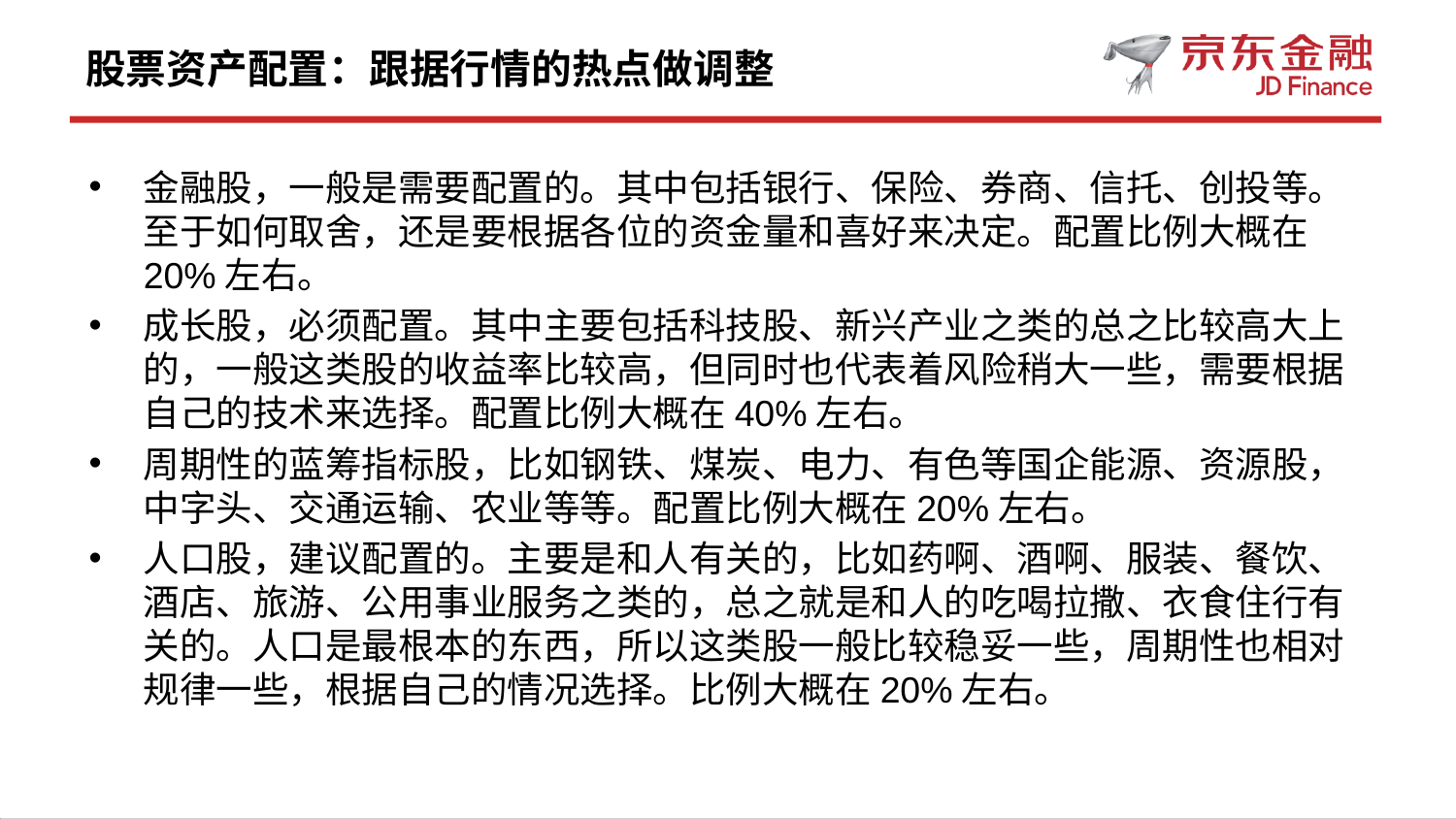

# 股票资产配置：跟据行情的热点做调整
金融股，一般是需要配置的。其中包括银行、保险、券商、信托、创投等。至于如何取舍，还是要根据各位的资金量和喜好来决定。配置比例大概在20%左右。
成长股，必须配置。其中主要包括科技股、新兴产业之类的总之比较高大上的，一般这类股的收益率比较高，但同时也代表着风险稍大一些，需要根据自己的技术来选择。配置比例大概在40%左右。
周期性的蓝筹指标股，比如钢铁、煤炭、电力、有色等国企能源、资源股，中字头、交通运输、农业等等。配置比例大概在20%左右。
人口股，建议配置的。主要是和人有关的，比如药啊、酒啊、服装、餐饮、酒店、旅游、公用事业服务之类的，总之就是和人的吃喝拉撒、衣食住行有关的。人口是最根本的东西，所以这类股一般比较稳妥一些，周期性也相对规律一些，根据自己的情况选择。比例大概在20%左右。